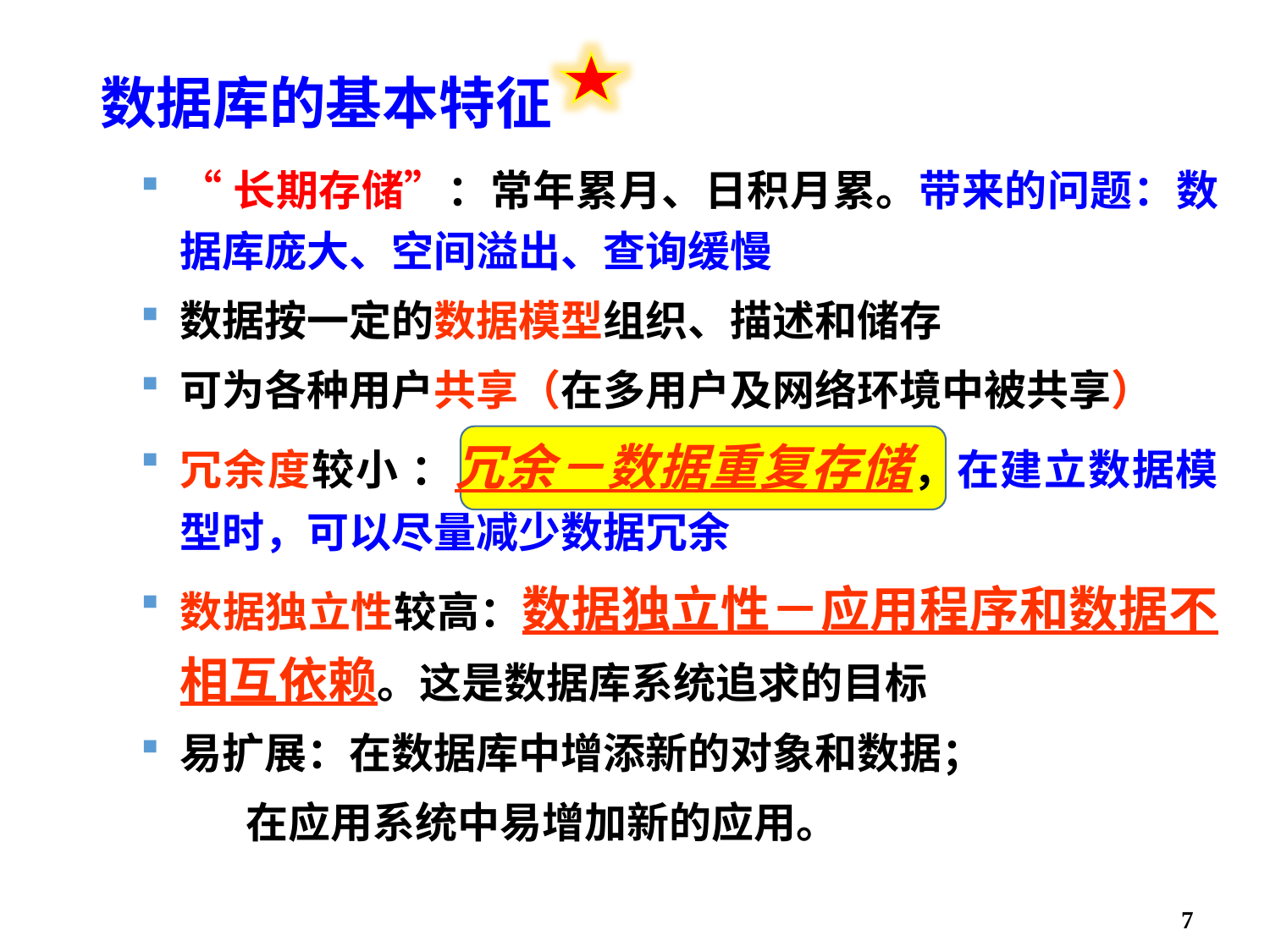

# 数据库的基本特征

“长期存储”：常年累月、日积月累。带来的问题：数据库庞大、空间溢出、查询缓慢
数据按一定的数据模型组织、描述和储存
可为各种用户共享（在多用户及网络环境中被共享）
冗余度较小 ：冗余－数据重复存储，在建立数据模型时，可以尽量减少数据冗余
数据独立性较高：数据独立性－应用程序和数据不相互依赖。这是数据库系统追求的目标
易扩展：在数据库中增添新的对象和数据；
          在应用系统中易增加新的应用。

7